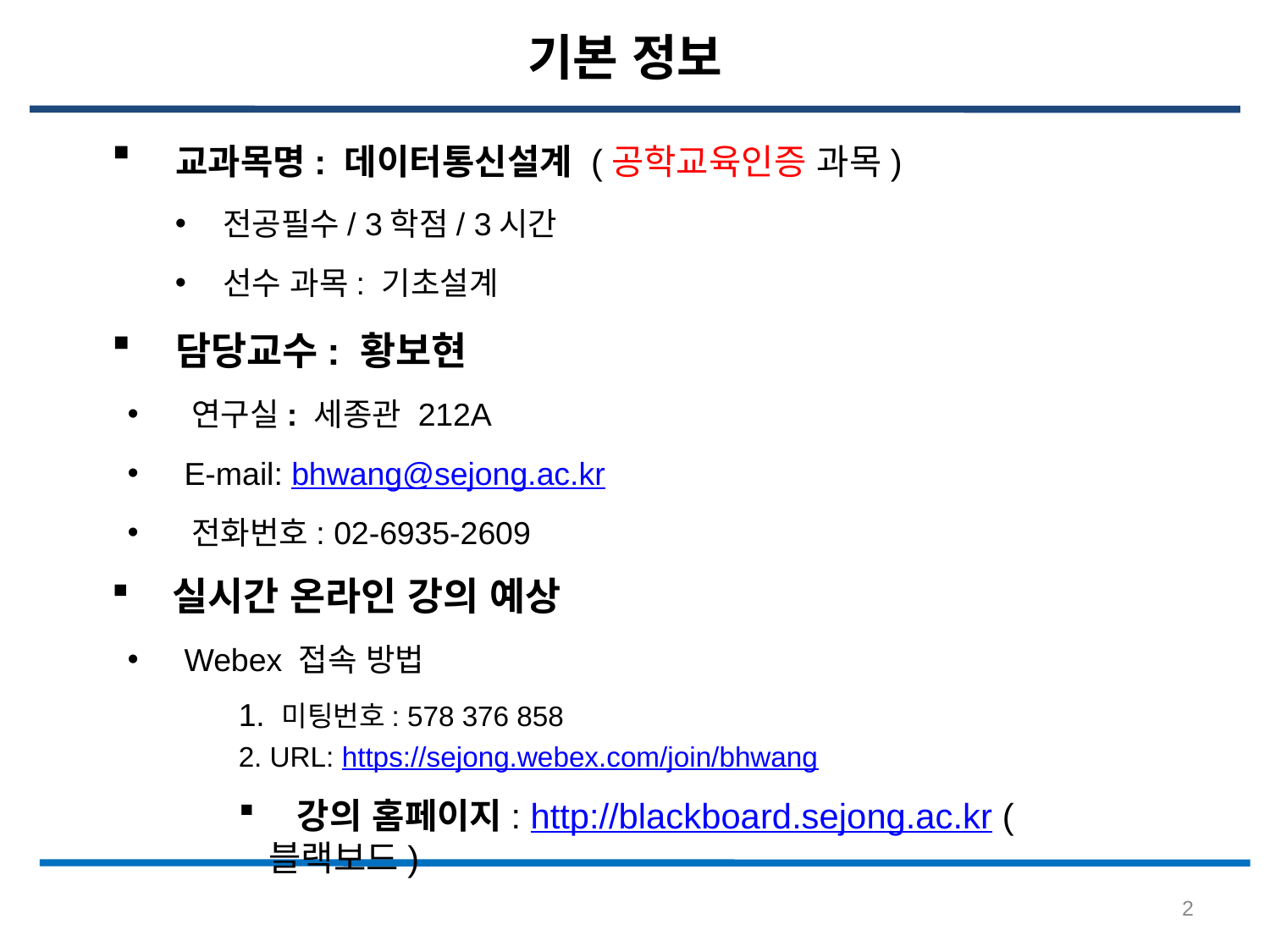

기본 정보
  교과목명: 데이터통신설계 (공학교육인증 과목)
전공필수/ 3학점/ 3시간
선수 과목: 기초설계
  담당교수: 황보현
 연구실: 세종관 212A
 E-mail: bhwang@sejong.ac.kr
 전화번호: 02-6935-2609
  실시간 온라인 강의 예상
 Webex 접속 방법
1. 미팅번호: 578 376 858
2. URL: https://sejong.webex.com/join/bhwang
  강의 홈페이지: http://blackboard.sejong.ac.kr (블랙보드)
2